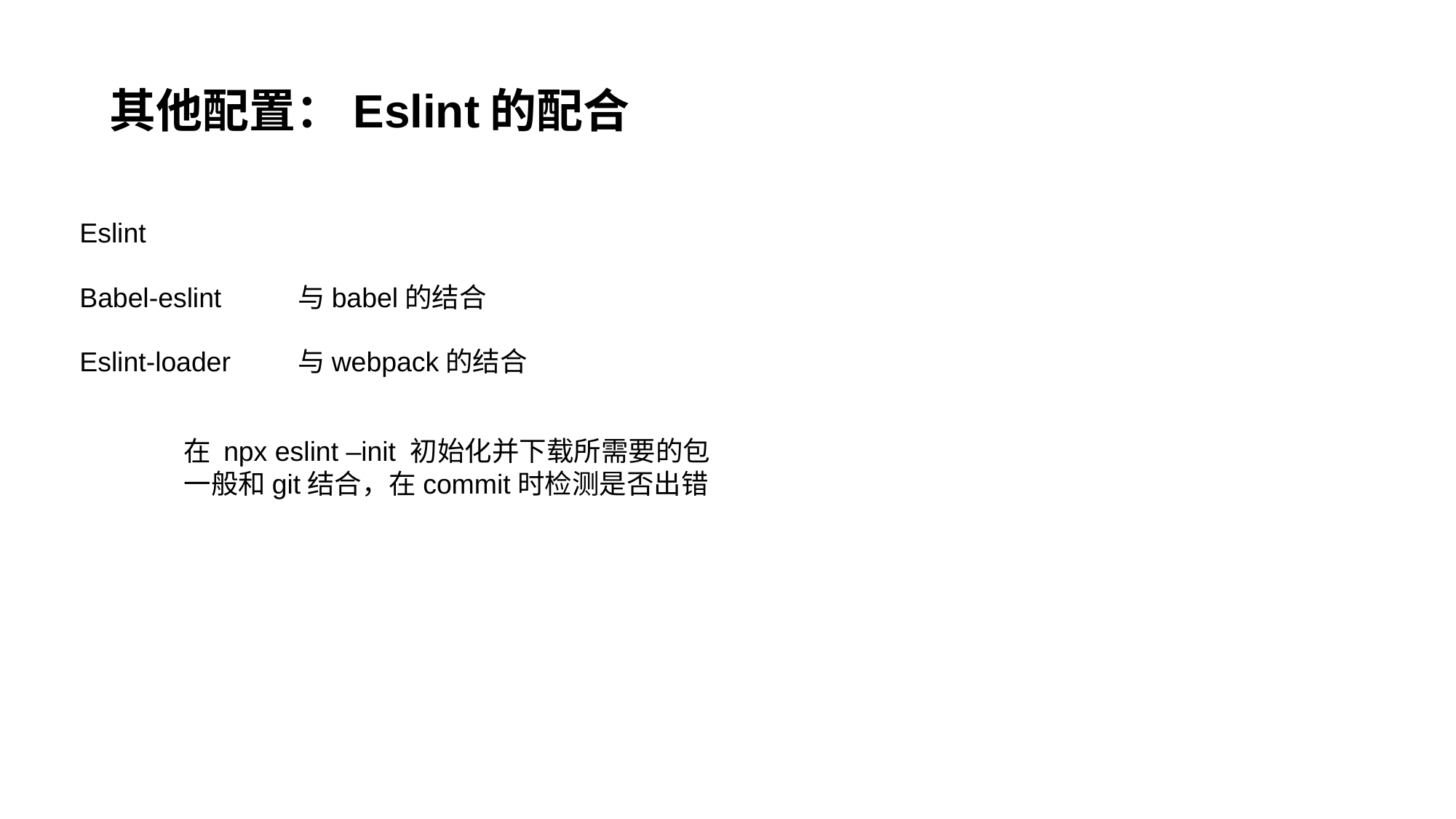

# 其他配置：Eslint的配合
Eslint
Babel-eslint	与babel的结合
Eslint-loader 	与webpack的结合
在 npx eslint –init 初始化并下载所需要的包
一般和git结合，在commit时检测是否出错